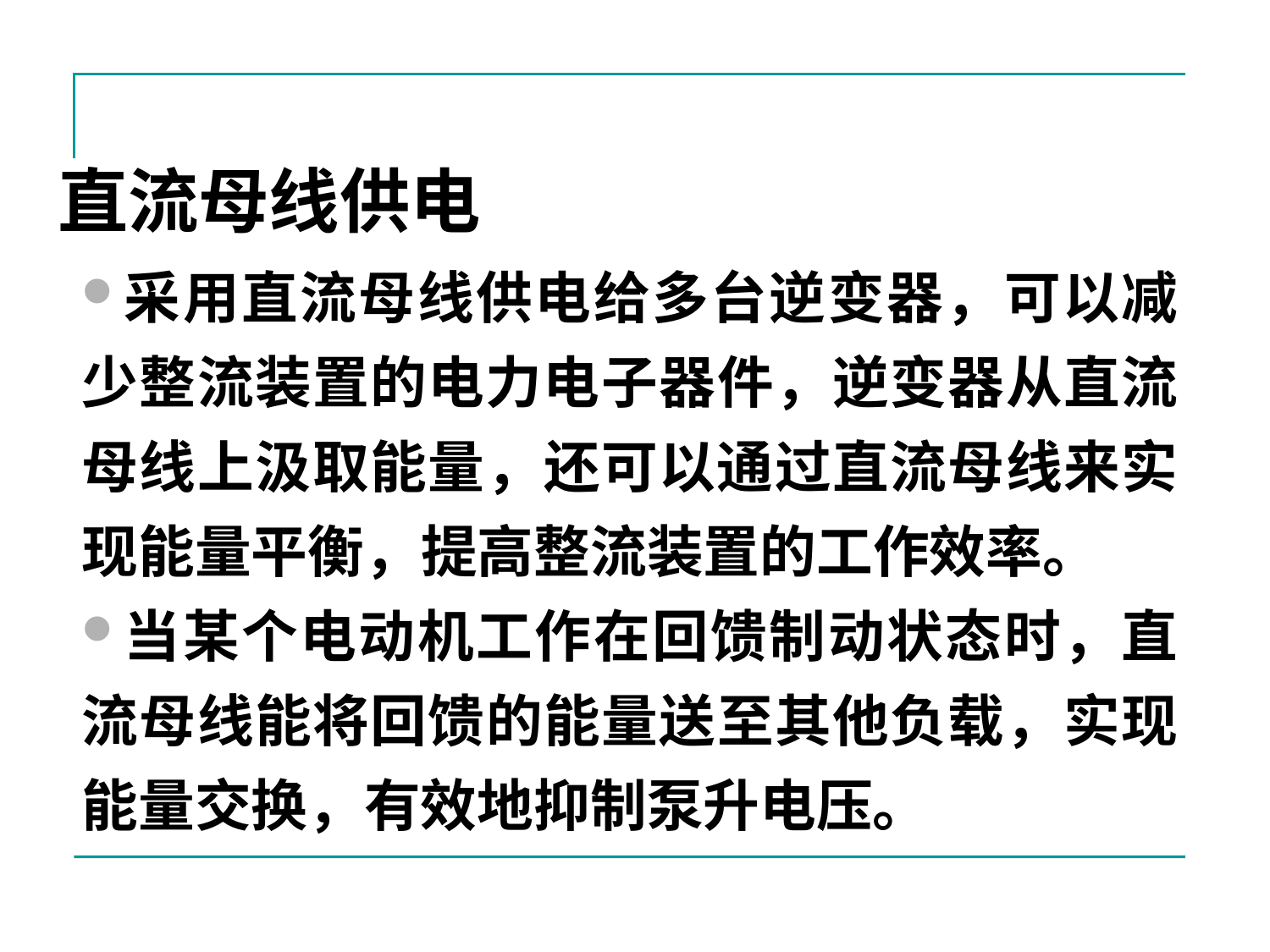

# 直流母线供电
采用直流母线供电给多台逆变器，可以减少整流装置的电力电子器件，逆变器从直流母线上汲取能量，还可以通过直流母线来实现能量平衡，提高整流装置的工作效率。
当某个电动机工作在回馈制动状态时，直流母线能将回馈的能量送至其他负载，实现能量交换，有效地抑制泵升电压。